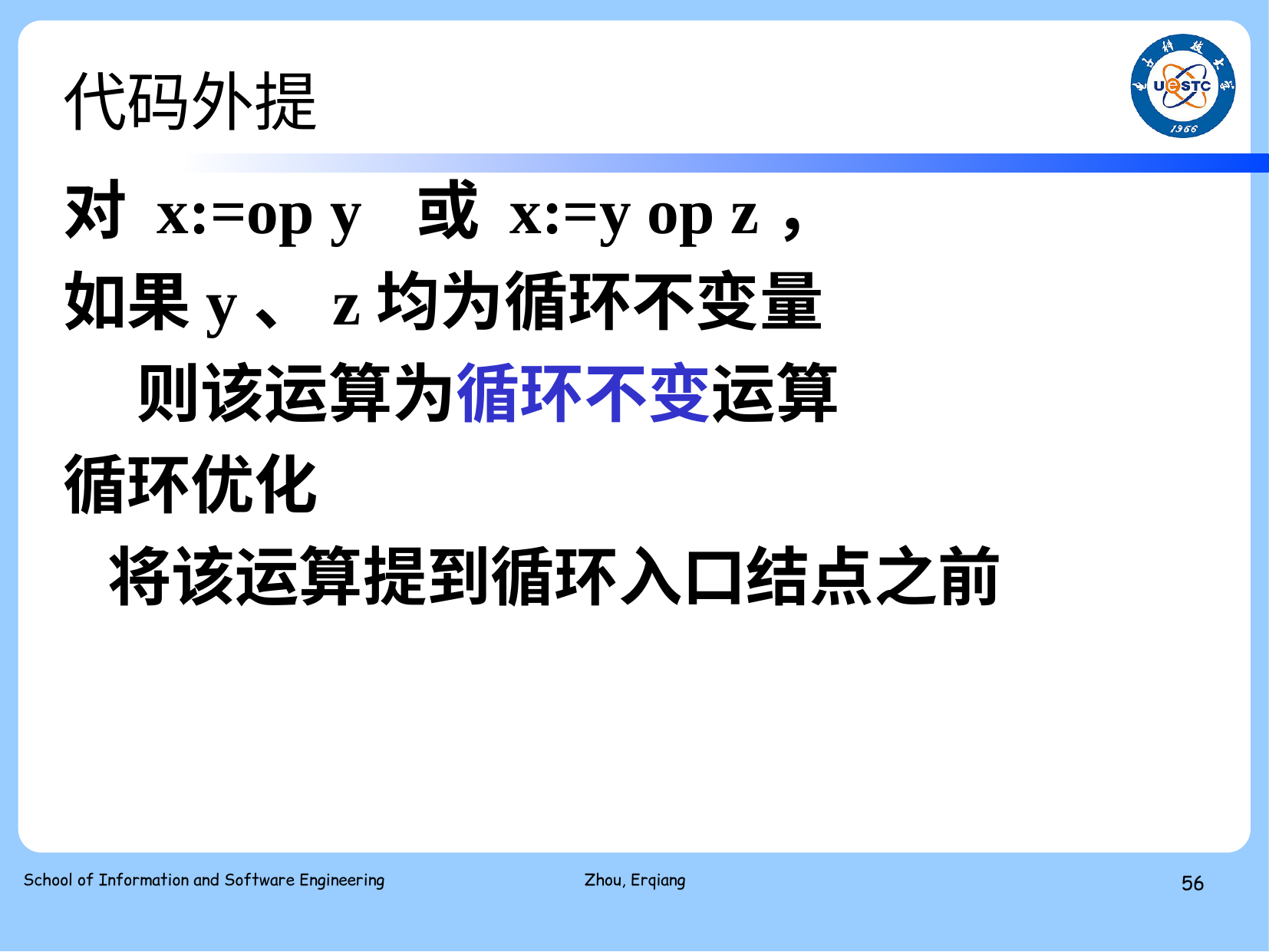

代码外提
# 对 x:=op y 或 x:=y op z，
如果y、z均为循环不变量
    则该运算为循环不变运算
循环优化
  将该运算提到循环入口结点之前
 School of Information and Software Engineering
Zhou, Erqiang
56